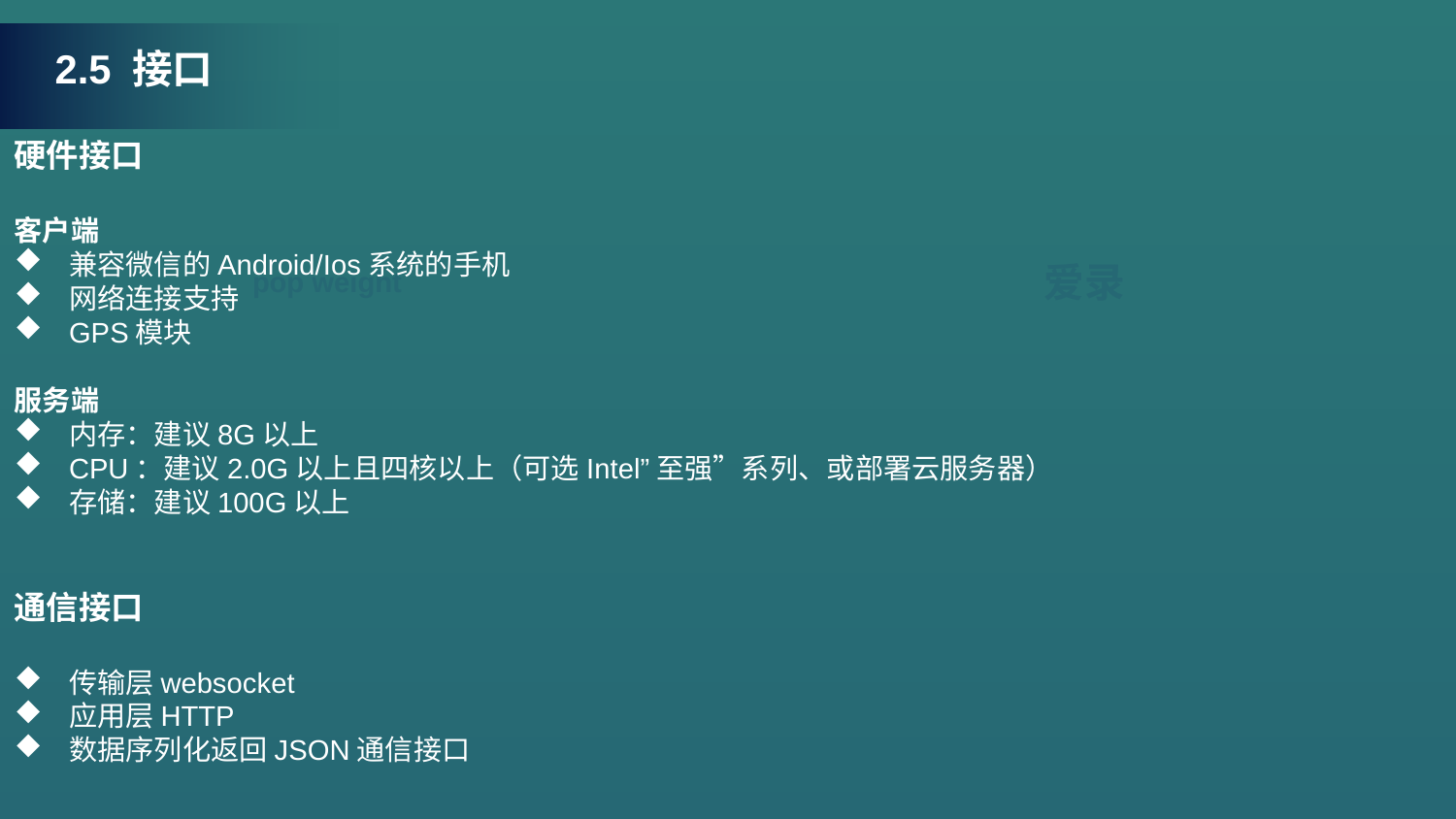

2.5 接口
硬件接口

客户端
兼容微信的Android/Ios系统的手机
网络连接支持
GPS模块

服务端
内存：建议8G以上
CPU：建议2.0G以上且四核以上（可选Intel”至强”系列、或部署云服务器）
存储：建议100G以上
爱录
pop weight
通信接口

传输层websocket
应用层HTTP
数据序列化返回JSON通信接口